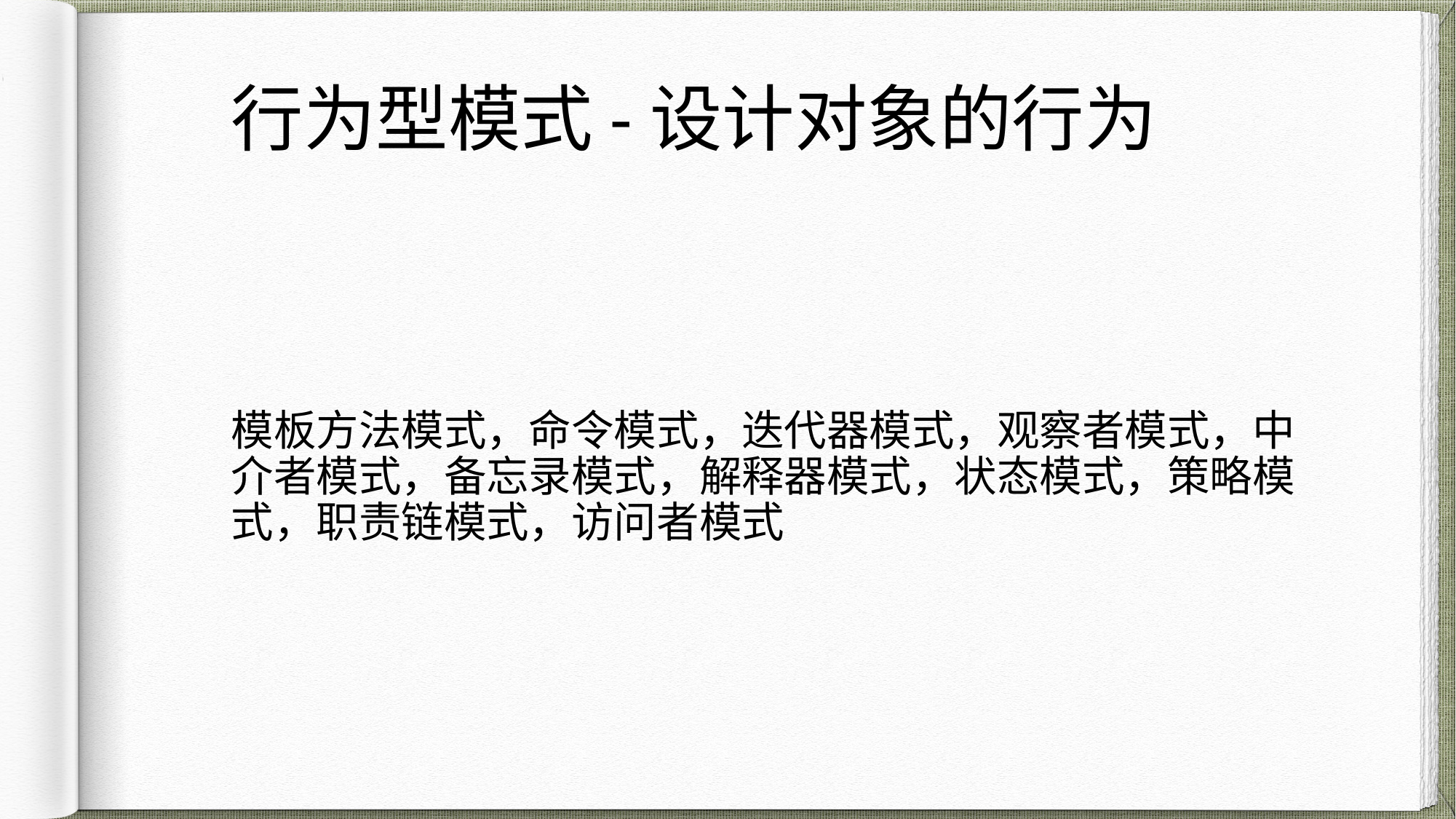

# 行为型模式-设计对象的行为

模板方法模式，命令模式，迭代器模式，观察者模式，中介者模式，备忘录模式，解释器模式，状态模式，策略模式，职责链模式，访问者模式